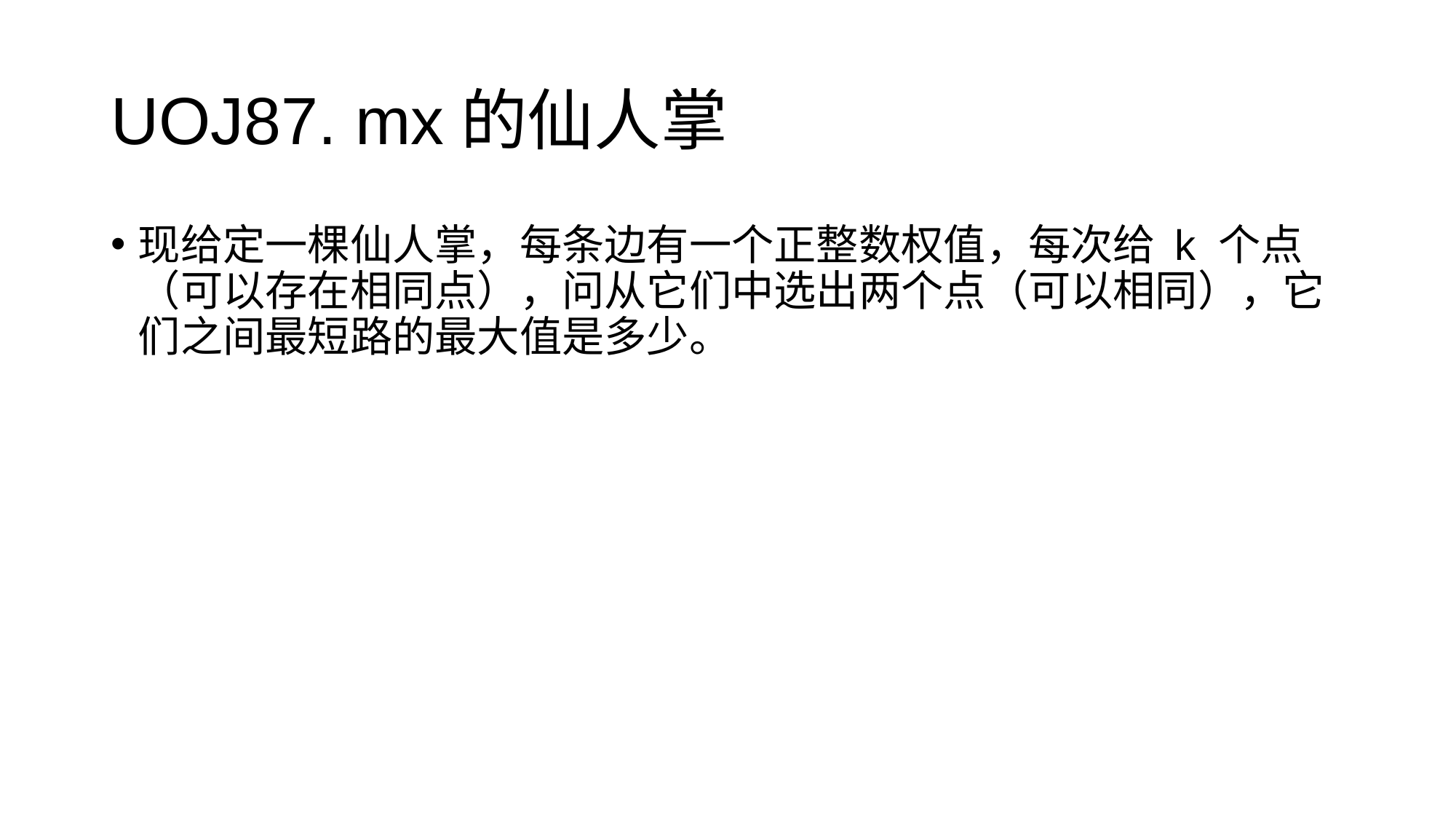

# UOJ87. mx的仙人掌
现给定一棵仙人掌，每条边有一个正整数权值，每次给 k 个点（可以存在相同点），问从它们中选出两个点（可以相同），它们之间最短路的最大值是多少。